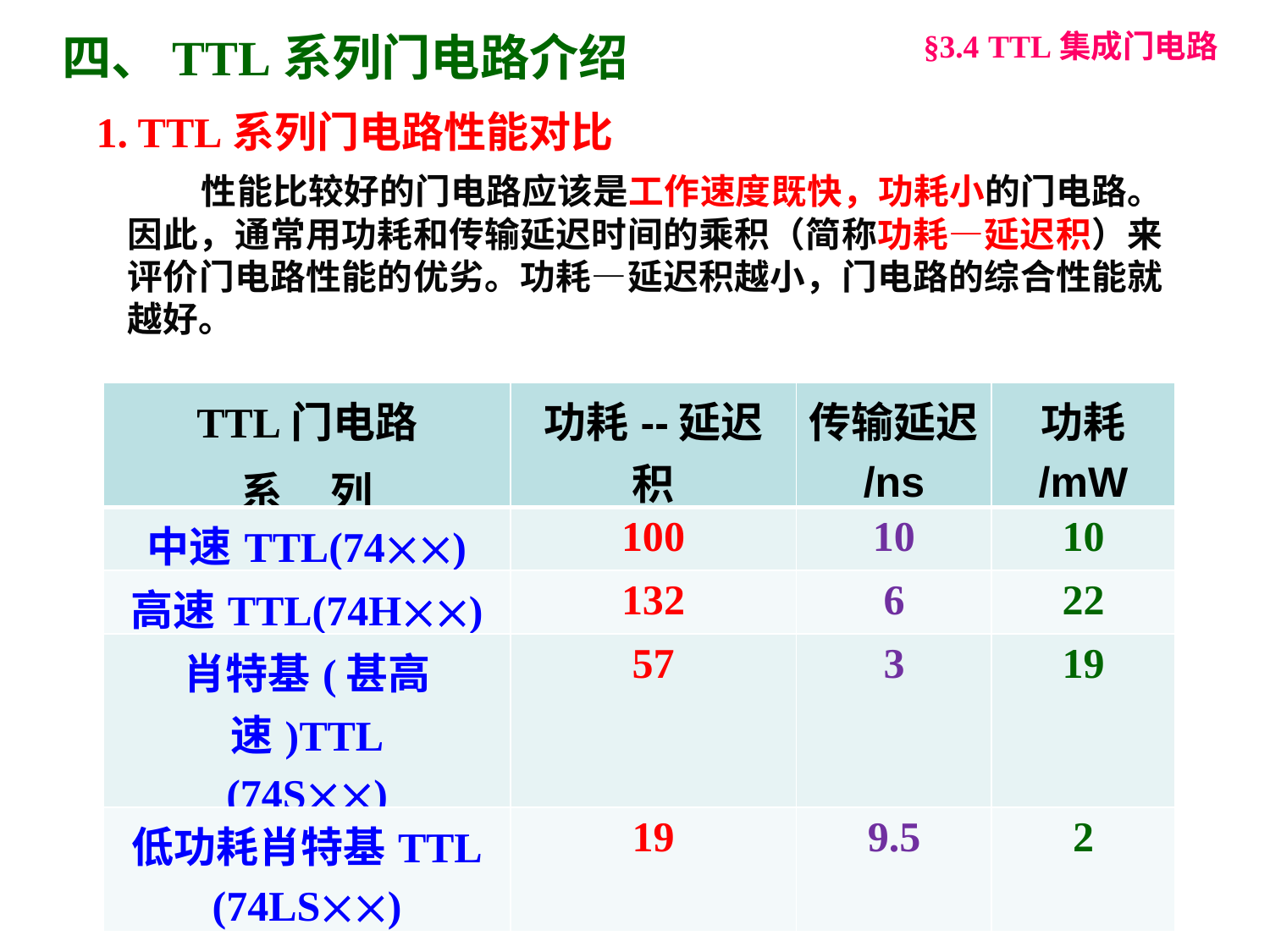

四、TTL系列门电路介绍
§3.4 TTL集成门电路
1. TTL系列门电路性能对比
       性能比较好的门电路应该是工作速度既快，功耗小的门电路。因此，通常用功耗和传输延迟时间的乘积（简称功耗—延迟积）来评价门电路性能的优劣。功耗—延迟积越小，门电路的综合性能就越好。
| TTL门电路 系 列 | 功耗--延迟积 (微微焦耳) | 传输延迟 /ns | 功耗 /mW |
| --- | --- | --- | --- |
| 中速TTL(74××) | 100 | 10 | 10 |
| 高速TTL(74H××) | 132 | 6 | 22 |
| 肖特基(甚高速)TTL (74S××) | 57 | 3 | 19 |
| 低功耗肖特基TTL (74LS××) | 19 | 9.5 | 2 |